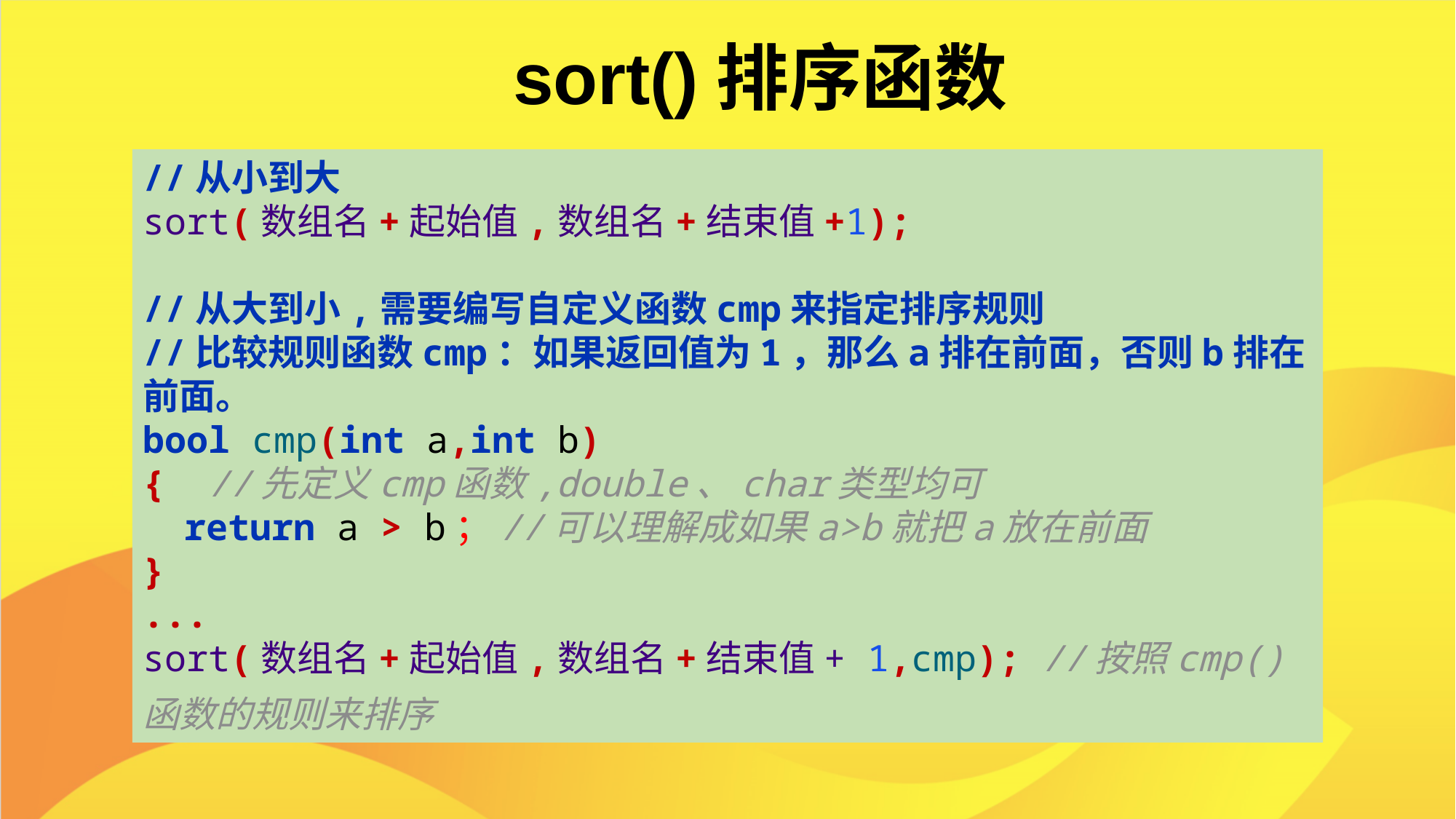

sort()排序函数
//从小到大
sort(数组名+起始值,数组名+结束值+1);

//从大到小,需要编写自定义函数cmp来指定排序规则
//比较规则函数cmp：如果返回值为1，那么a排在前面，否则b排在前面。
bool cmp(int a,int b)
{  //先定义cmp函数,double、char类型均可
    return a > b；//可以理解成如果a>b就把a放在前面
}
...
sort(数组名+起始值,数组名+结束值+ 1,cmp); //按照cmp()函数的规则来排序